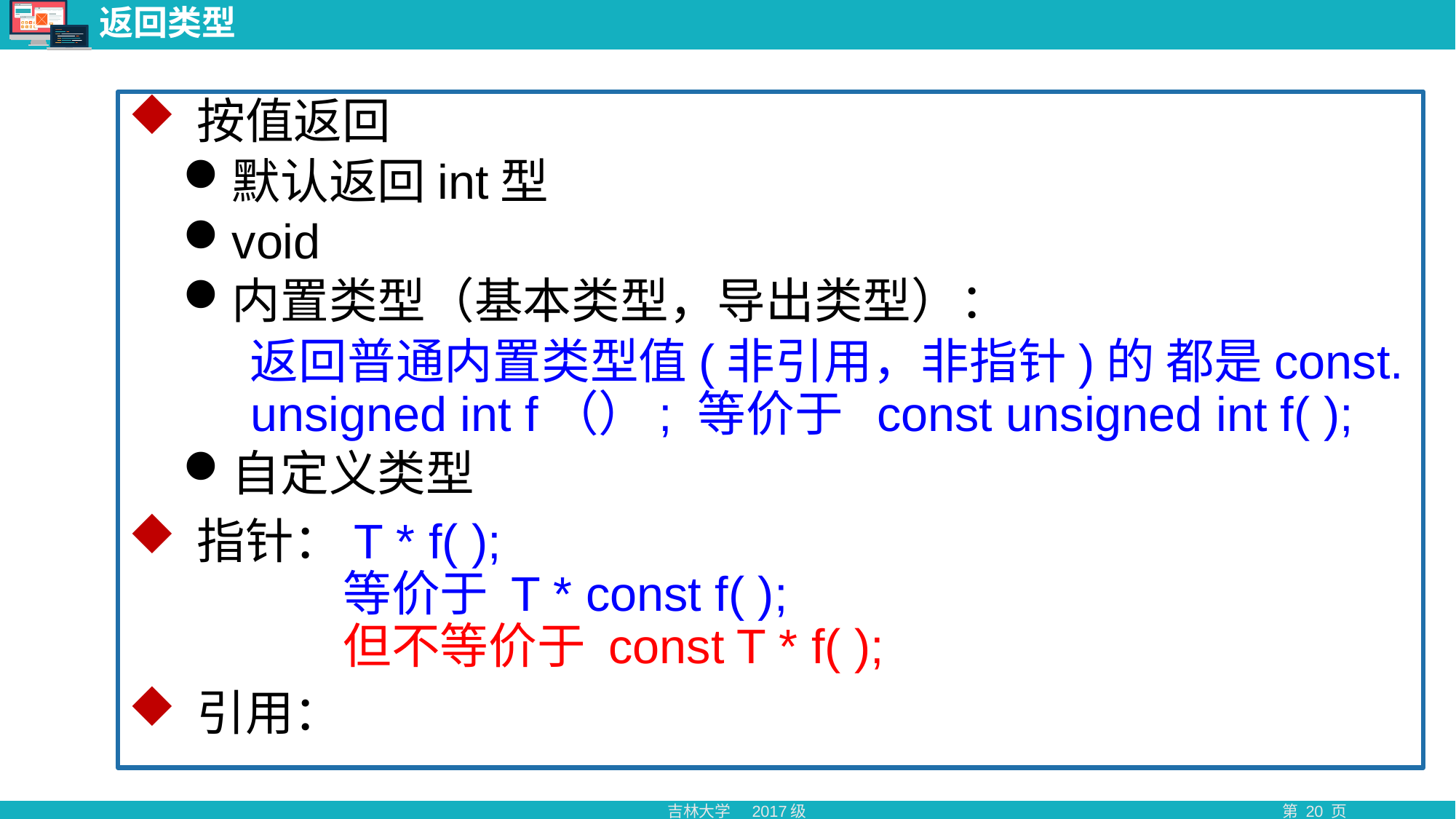

# 返回类型
按值返回
默认返回int型
void
内置类型（基本类型，导出类型）：
     返回普通内置类型值(非引用，非指针)的 都是const.
     unsigned int f（）; 等价于  const unsigned int f( );
自定义类型
指针：T * f( );
          等价于 T * const f( );
          但不等价于 const T * f( );
引用：